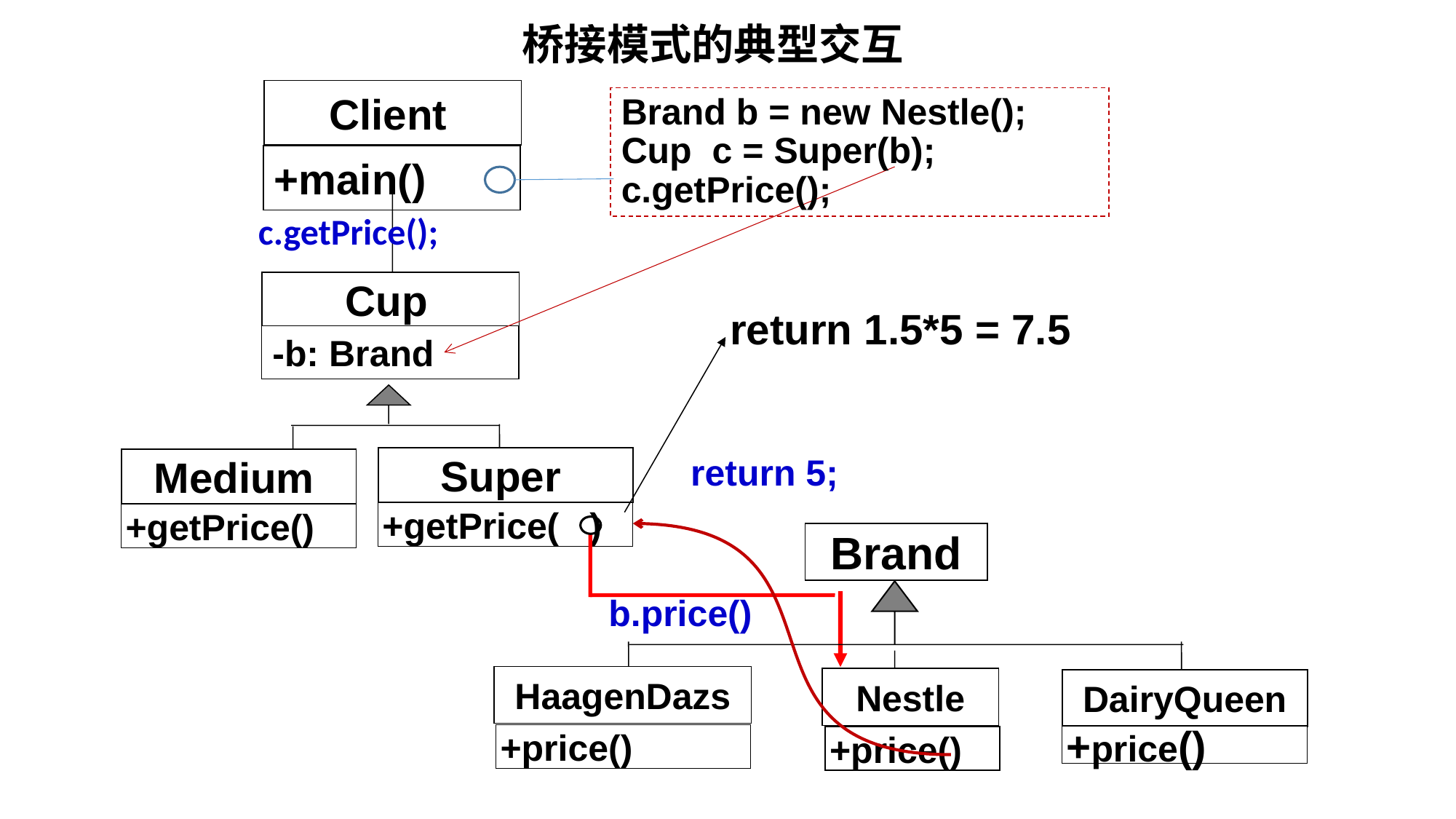

桥接模式的典型交互
Client
Brand b = new Nestle();
Cup  c = Super(b);
c.getPrice();

+main()

c.getPrice();
Cup
return 1.5*5 = 7.5
-b: Brand

return 5;
Super
Medium
+getPrice(   )
+getPrice()

Brand

b.price()

HaagenDazs

Nestle
DairyQueen
+price()
+price()
+price()